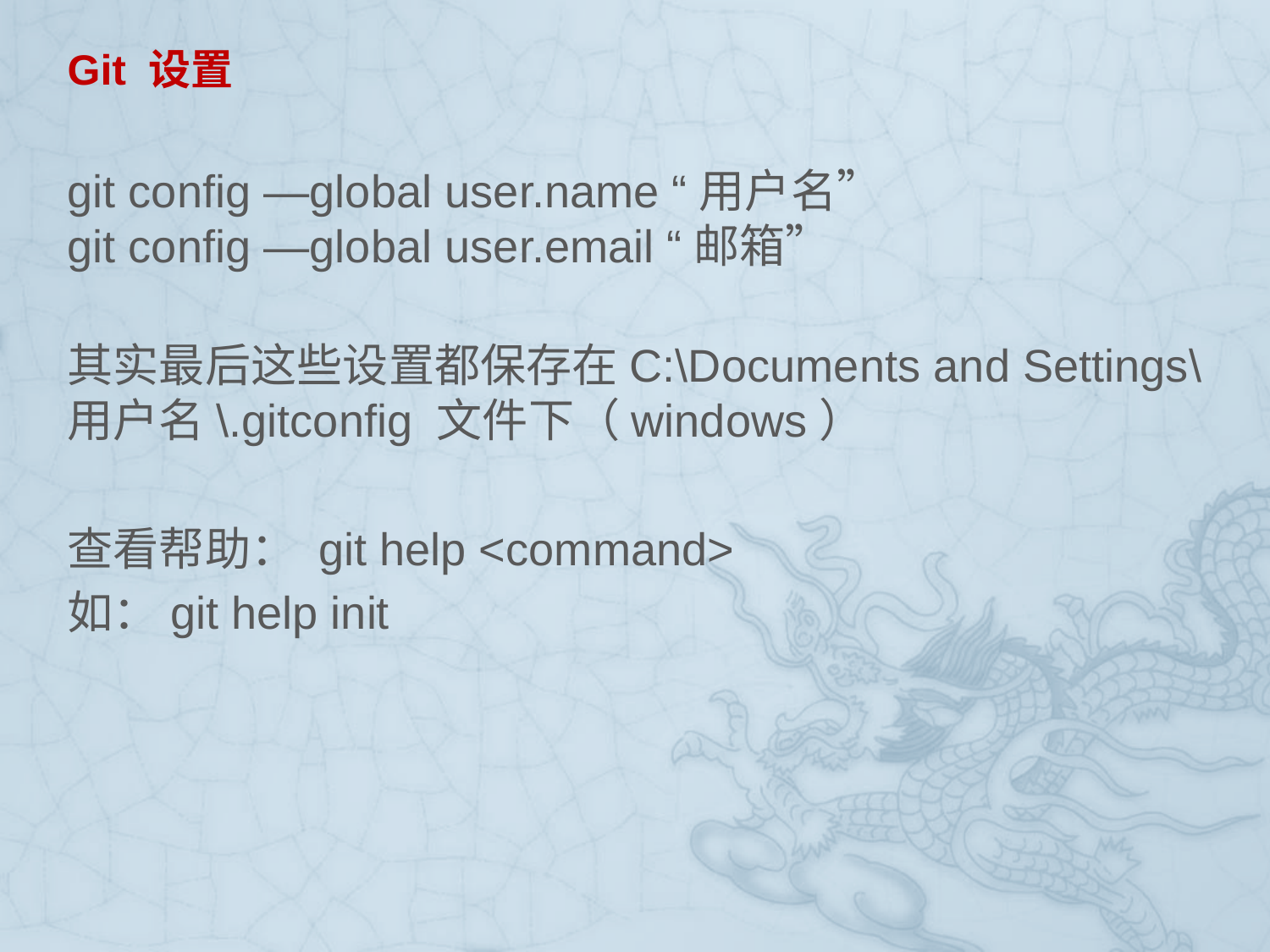

Git 设置

git config —global user.name “用户名”
git config —global user.email “邮箱”
其实最后这些设置都保存在C:\Documents and Settings\用户名\.gitconfig 文件下（windows）

查看帮助： git help <command>
如：git help init